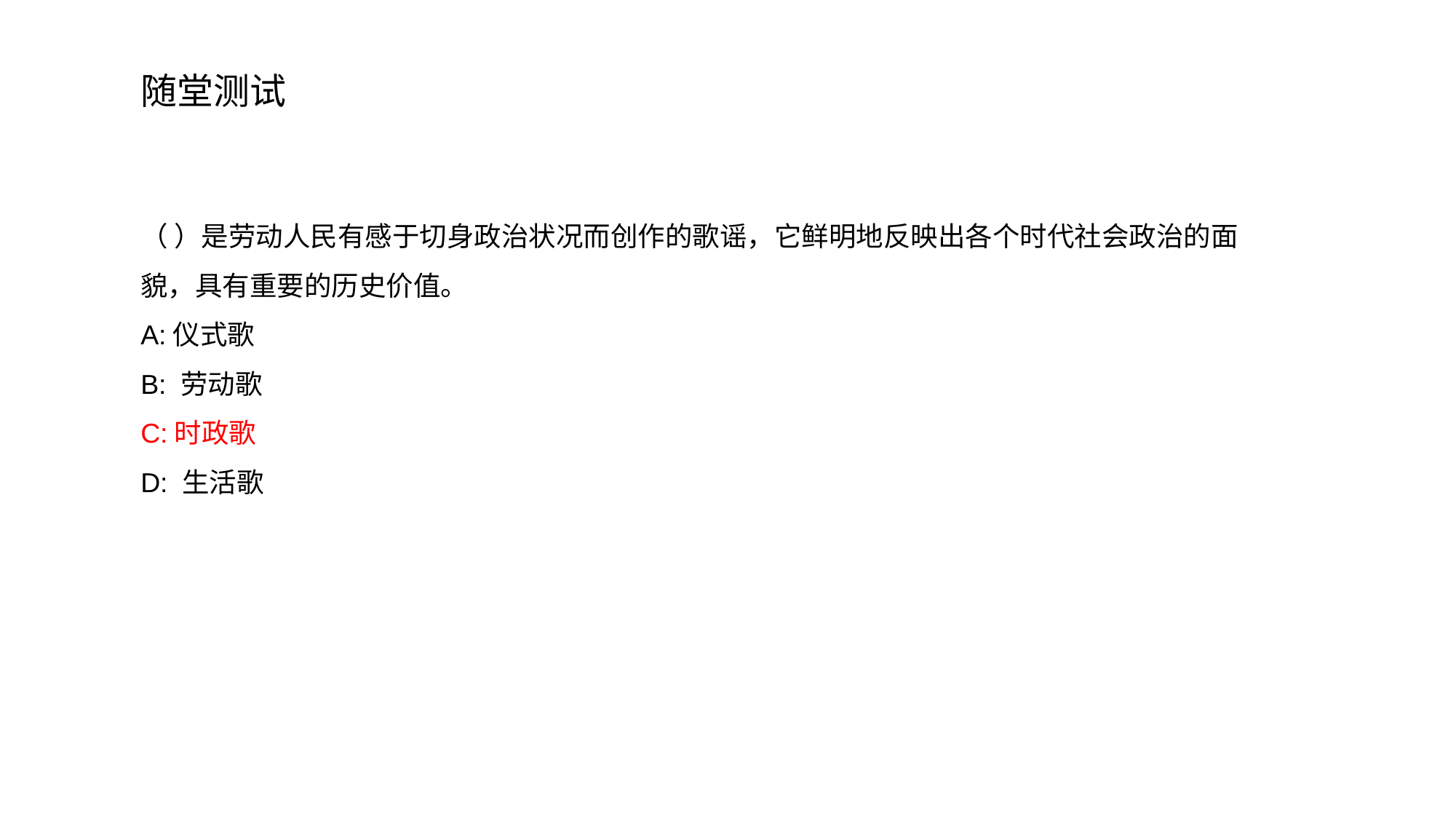

随堂测试
（ ）是劳动人民有感于切身政治状况而创作的歌谣，它鲜明地反映出各个时代社会政治的面貌，具有重要的历史价值。
A:仪式歌
B: 劳动歌
C:时政歌
D: 生活歌